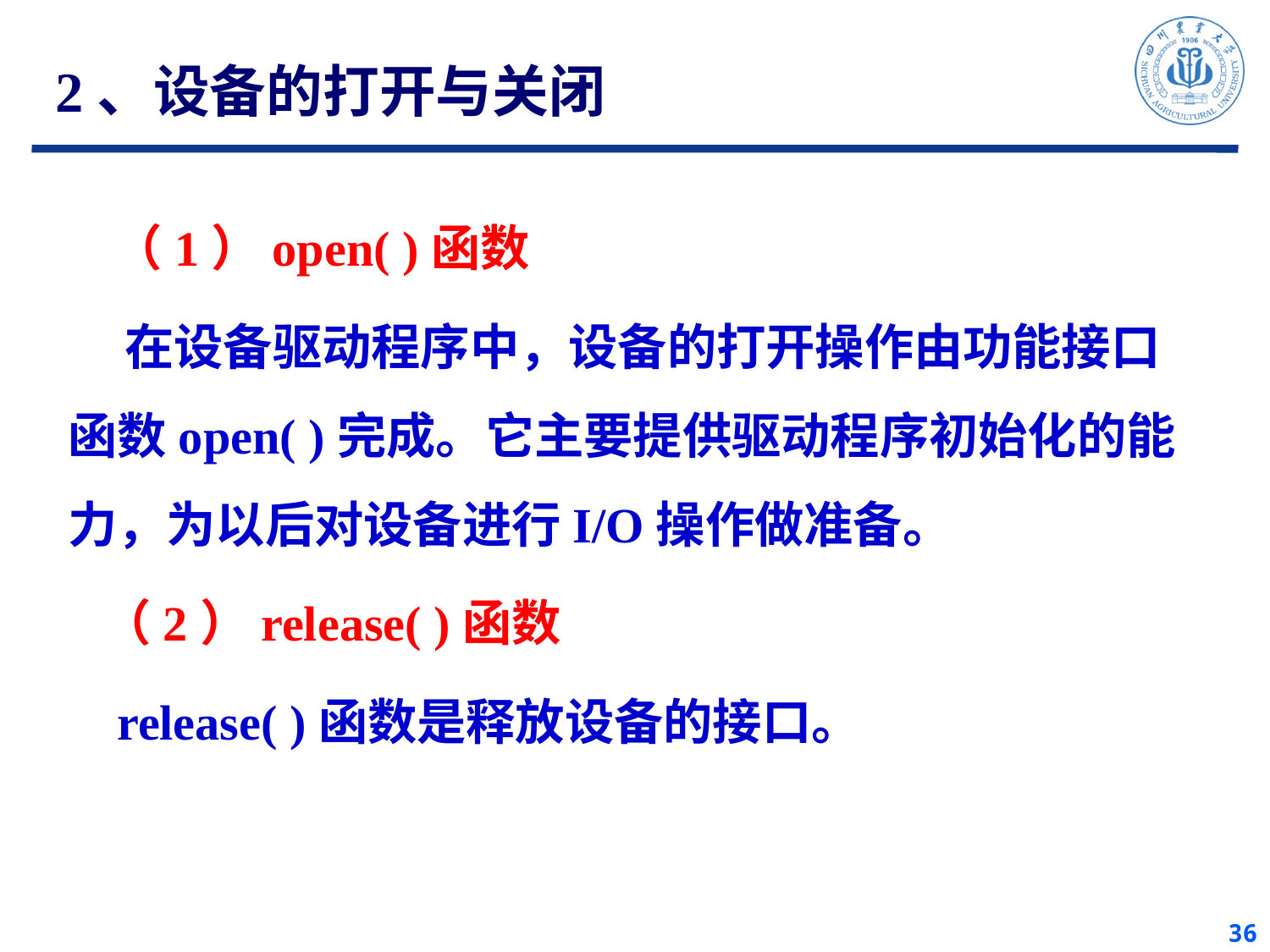

# 2、设备的打开与关闭
   （1）open( )函数
    在设备驱动程序中，设备的打开操作由功能接口函数open( )完成。它主要提供驱动程序初始化的能力，为以后对设备进行I/O操作做准备。
  （2）release( )函数
    release( )函数是释放设备的接口。